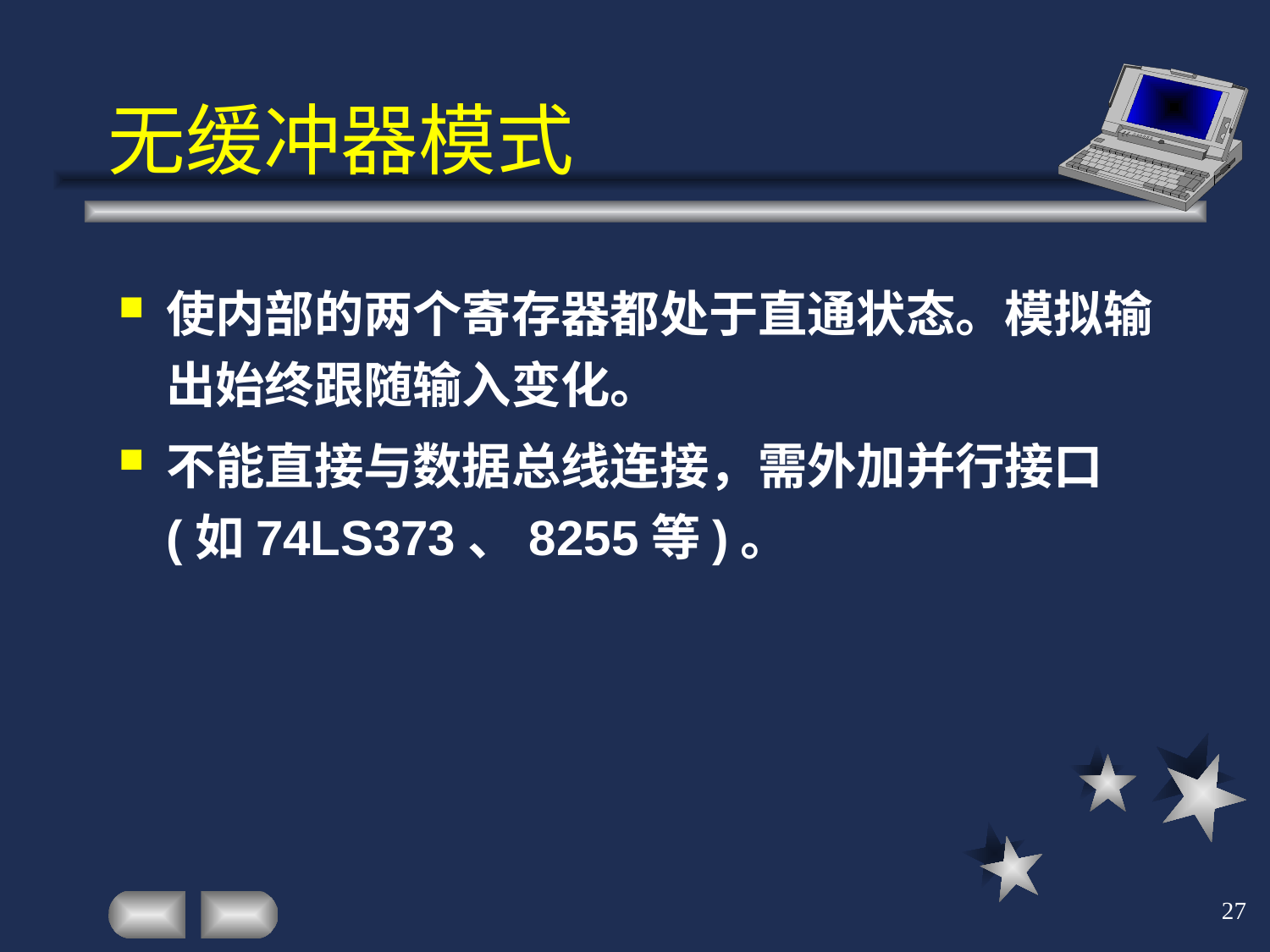

# 无缓冲器模式
使内部的两个寄存器都处于直通状态。模拟输出始终跟随输入变化。
不能直接与数据总线连接，需外加并行接口(如74LS373、8255等)。
27